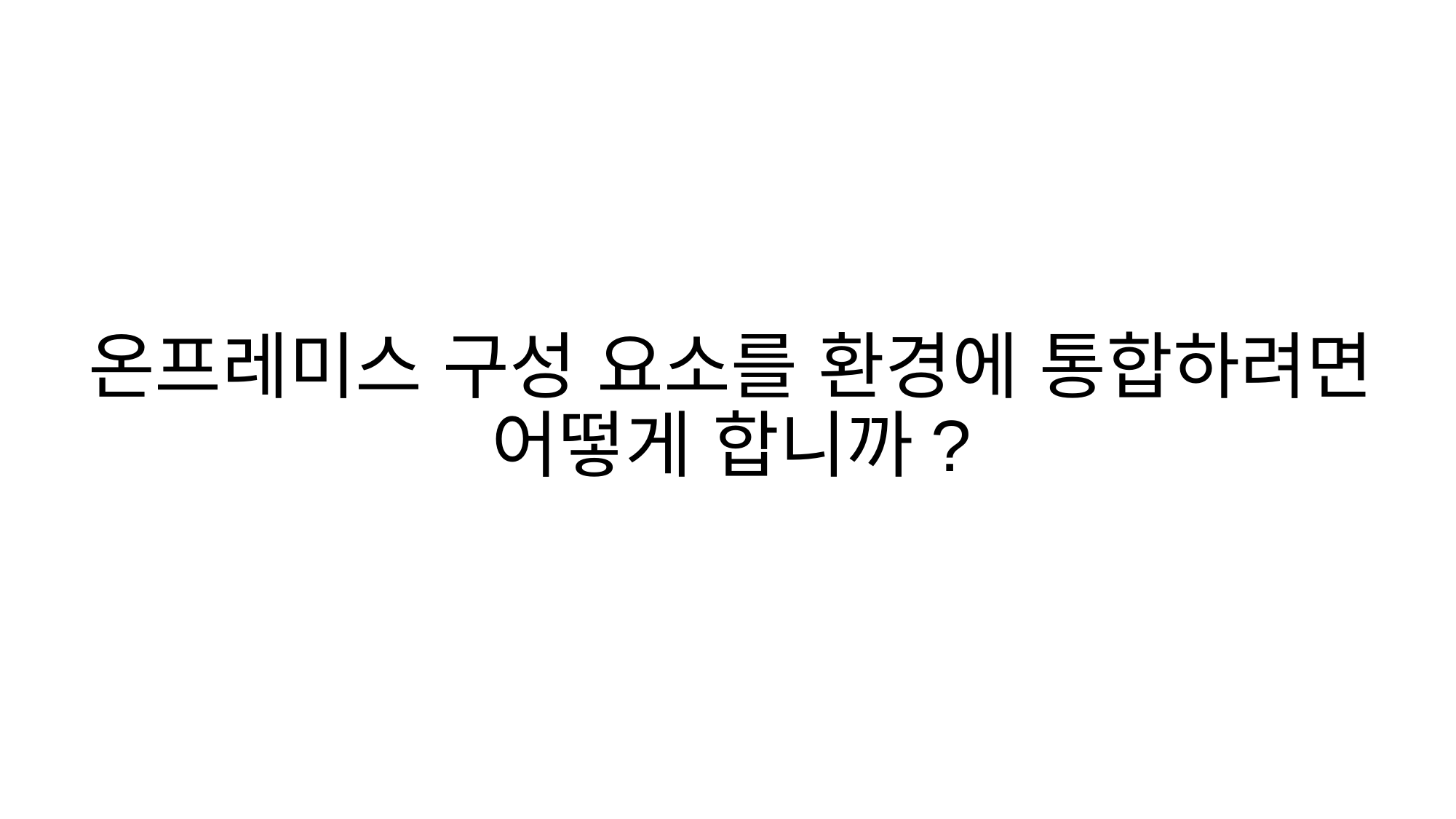

# 온프레미스 구성 요소를 환경에 통합하려면 어떻게 합니까?